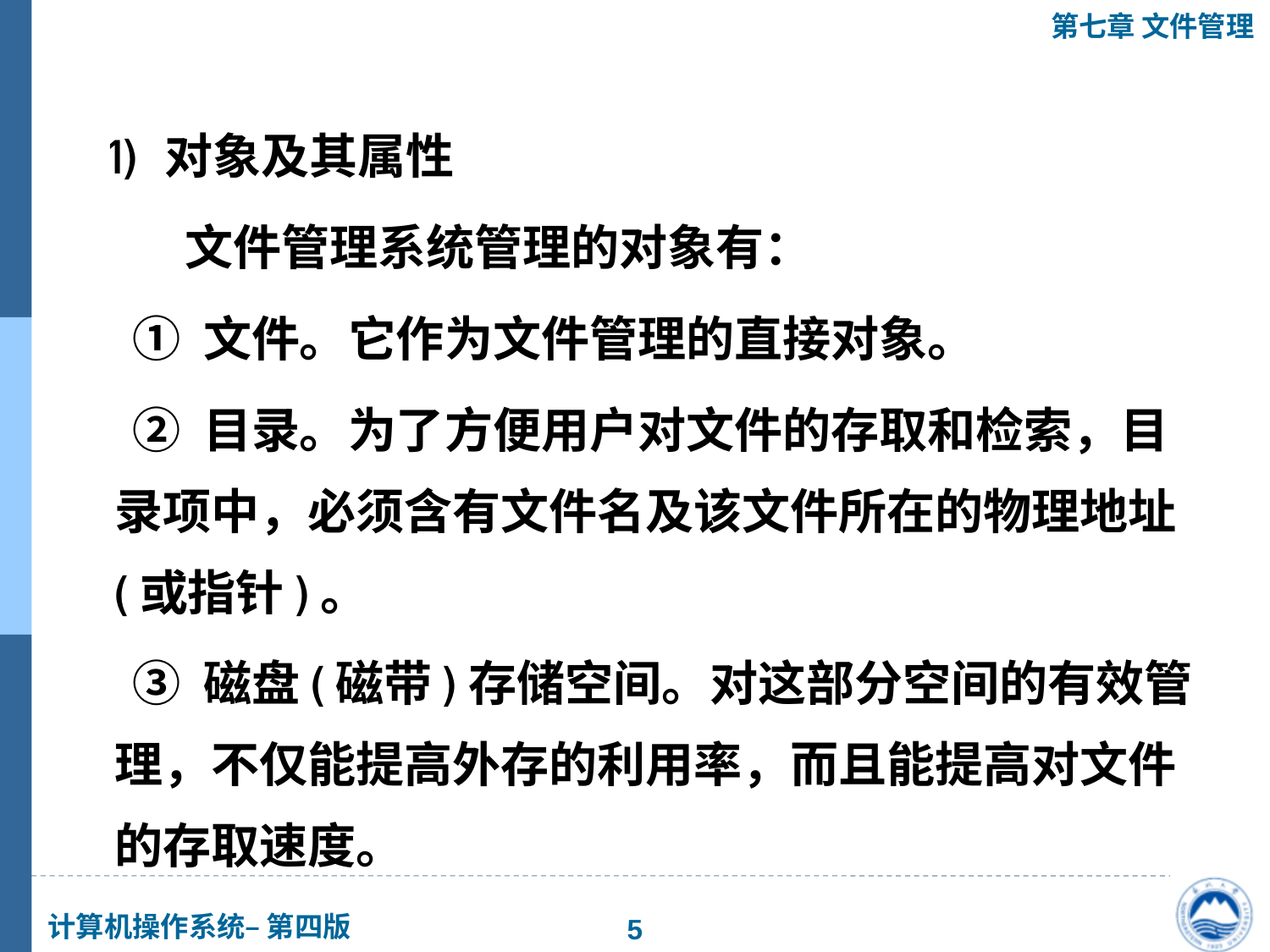

1) 对象及其属性
　　 文件管理系统管理的对象有：
     ① 文件。它作为文件管理的直接对象。
     ② 目录。为了方便用户对文件的存取和检索，目录项中，必须含有文件名及该文件所在的物理地址(或指针)。
     ③ 磁盘(磁带)存储空间。对这部分空间的有效管理，不仅能提高外存的利用率，而且能提高对文件的存取速度。